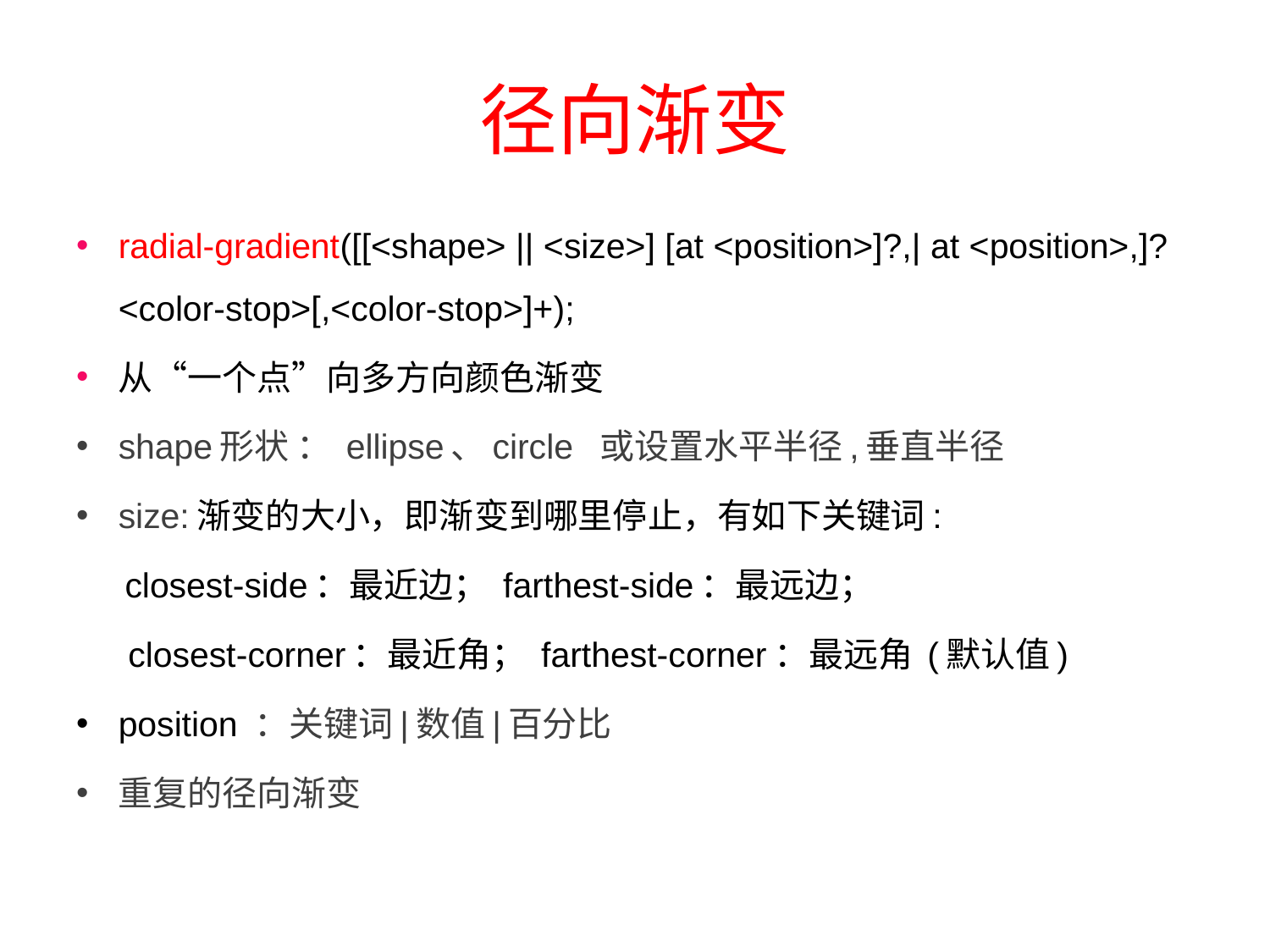

# 径向渐变
radial-gradient([[<shape> || <size>] [at <position>]?,| at <position>,]?<color-stop>[,<color-stop>]+);
从“一个点”向多方向颜色渐变
shape形状 ： ellipse、circle  或设置水平半径,垂直半径
size:渐变的大小，即渐变到哪里停止，有如下关键词:
     closest-side：最近边； farthest-side：最远边；
	 closest-corner：最近角； farthest-corner：最远角 (默认值)
position ：关键词|数值|百分比
重复的径向渐变